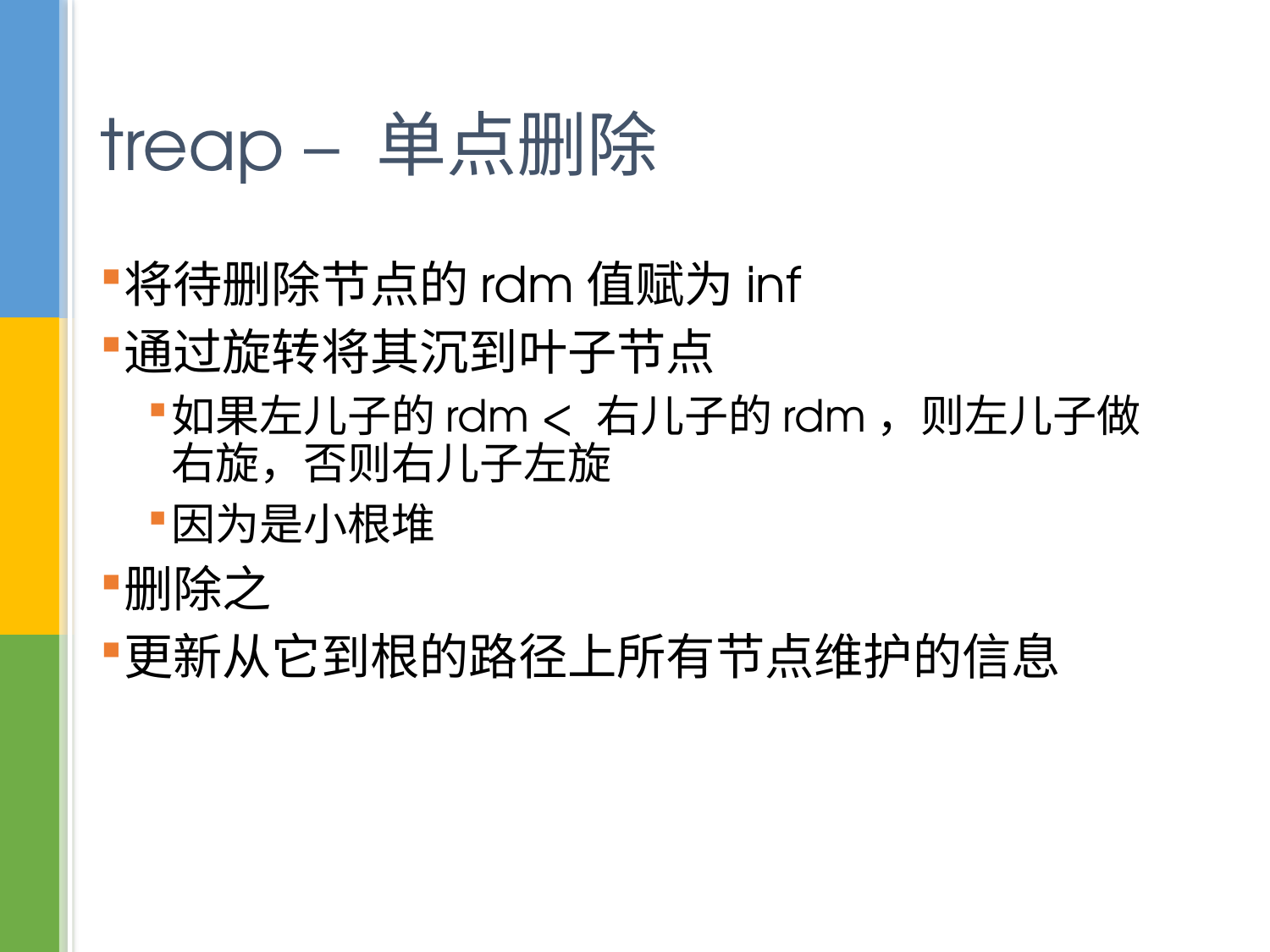

# treap – 单点删除
将待删除节点的rdm值赋为inf
通过旋转将其沉到叶子节点
如果左儿子的rdm < 右儿子的rdm，则左儿子做右旋，否则右儿子左旋
因为是小根堆
删除之
更新从它到根的路径上所有节点维护的信息